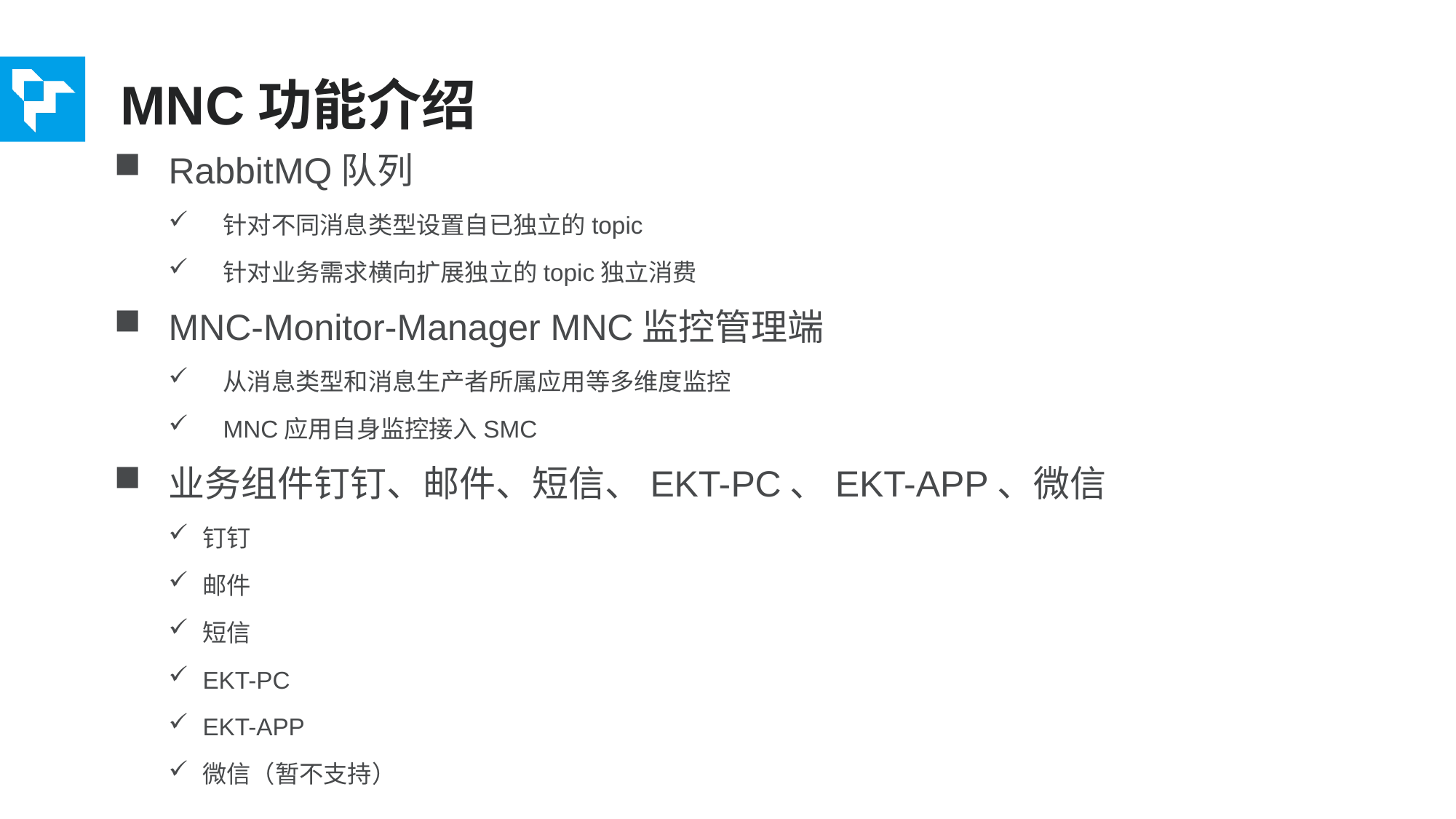

MNC功能介绍
RabbitMQ队列
针对不同消息类型设置自已独立的topic
针对业务需求横向扩展独立的topic独立消费
MNC-Monitor-Manager MNC监控管理端
从消息类型和消息生产者所属应用等多维度监控
MNC应用自身监控接入SMC
业务组件钉钉、邮件、短信、EKT-PC、EKT-APP、微信
钉钉
邮件
短信
EKT-PC
EKT-APP
微信（暂不支持）